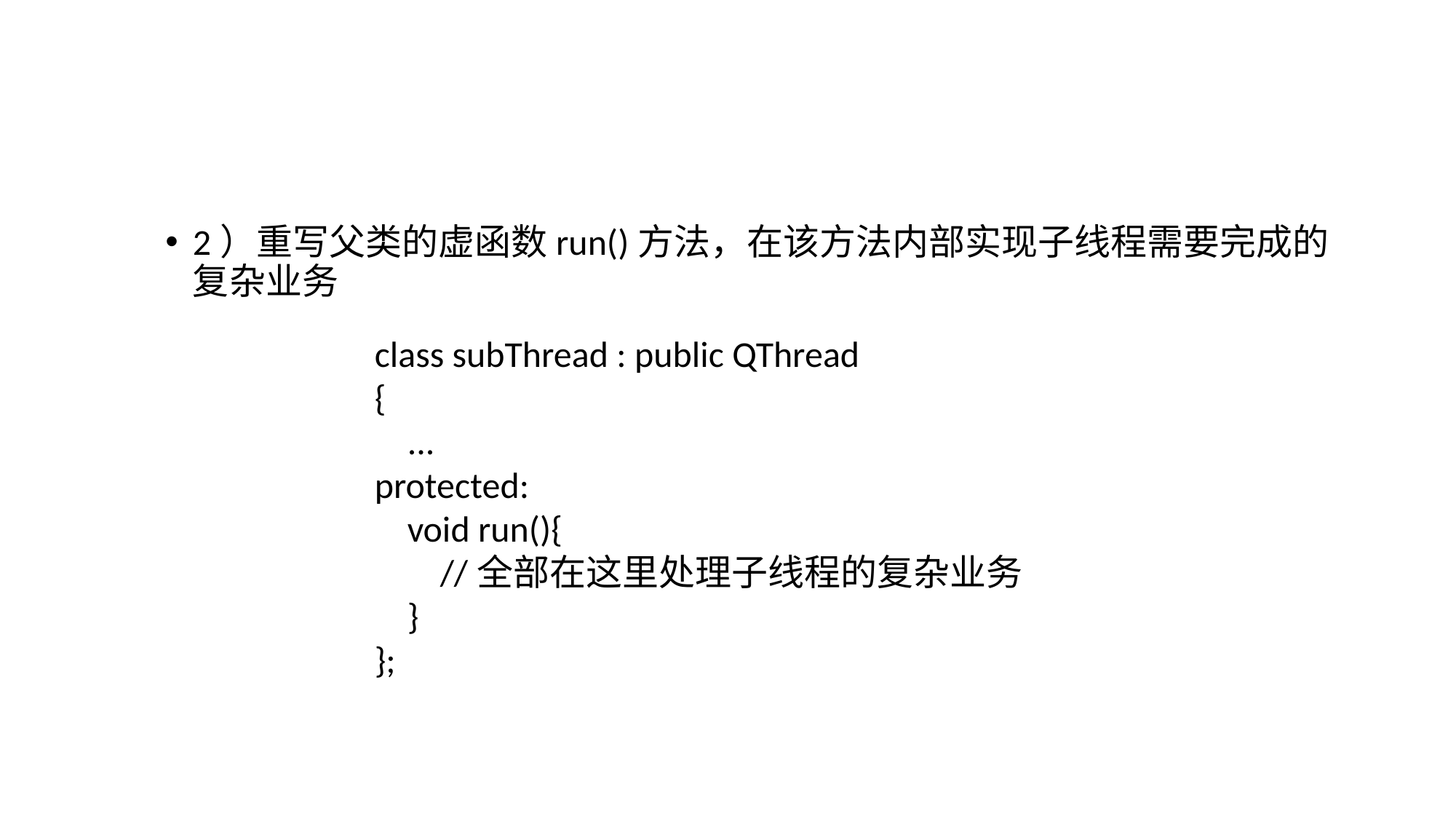

#
2）重写父类的虚函数run()方法，在该方法内部实现子线程需要完成的复杂业务
class subThread : public QThread
{
    ...
protected:
    void run(){
        //全部在这里处理子线程的复杂业务
    }
};